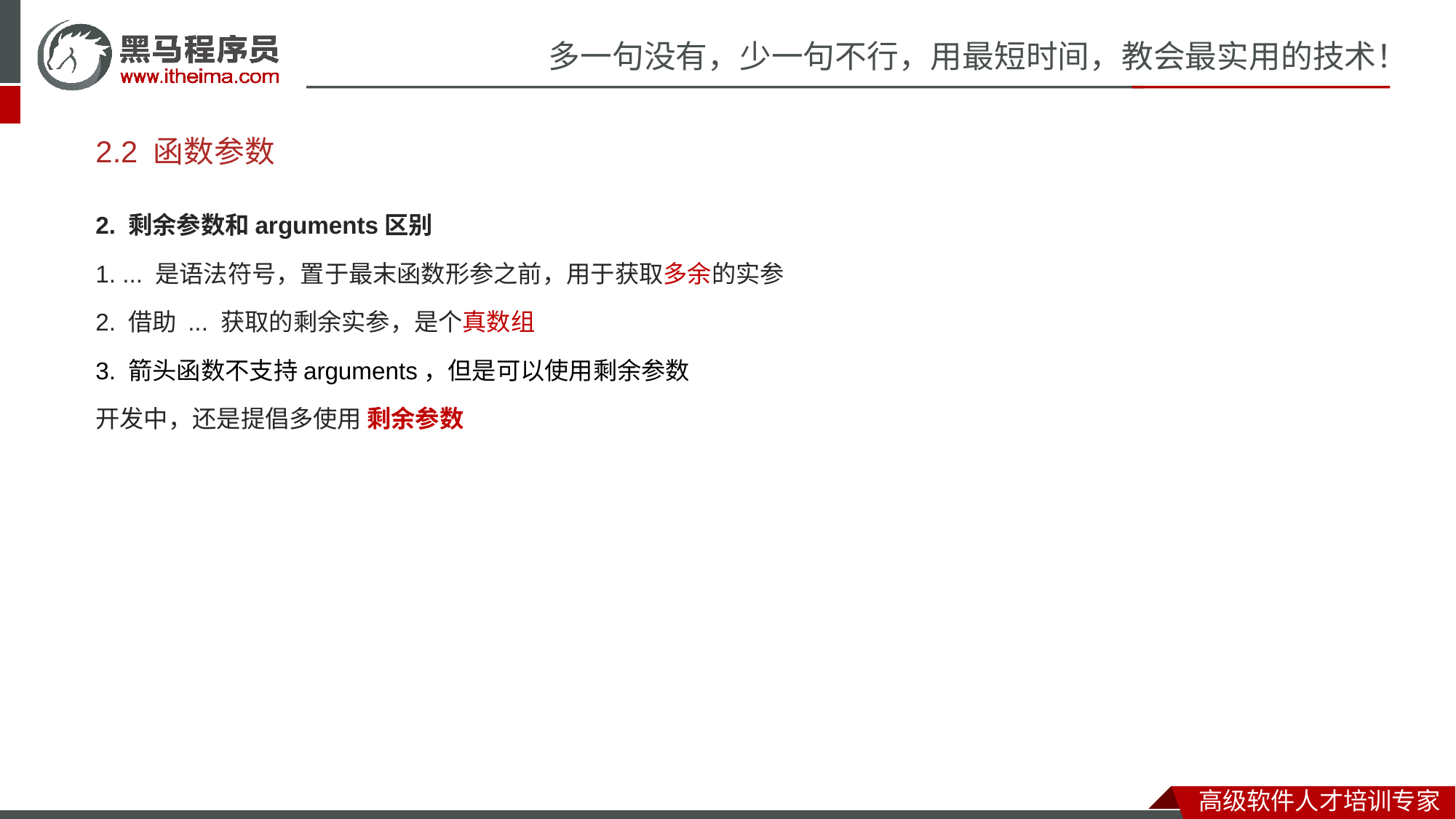

# 2.2 函数参数
2. 剩余参数和arguments区别
1. ... 是语法符号，置于最末函数形参之前，用于获取多余的实参
2. 借助 ... 获取的剩余实参，是个真数组
3. 箭头函数不支持arguments，但是可以使用剩余参数
开发中，还是提倡多使用 剩余参数